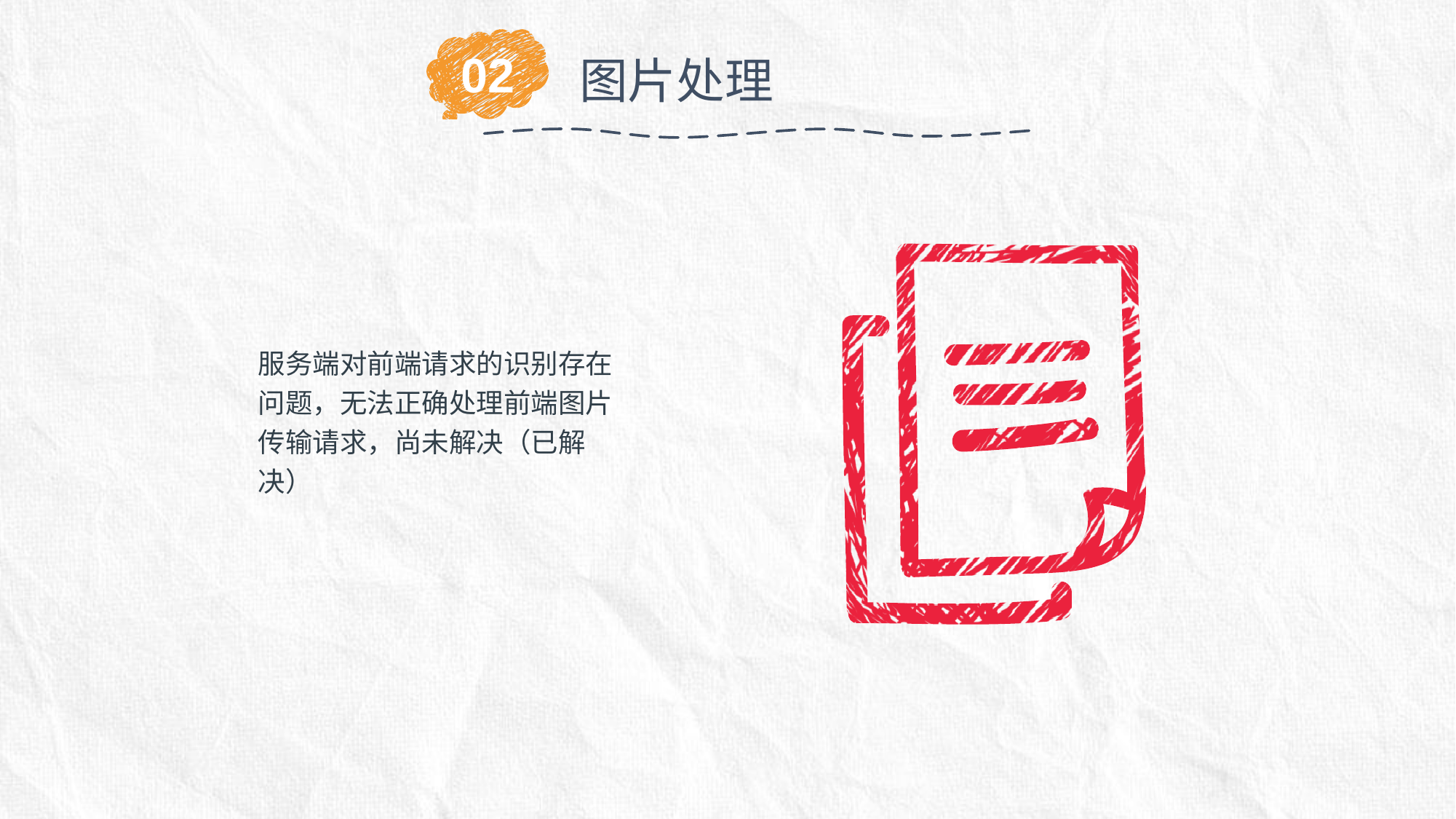

02
图片处理

服务端对前端请求的识别存在问题，无法正确处理前端图片传输请求，尚未解决（已解决）